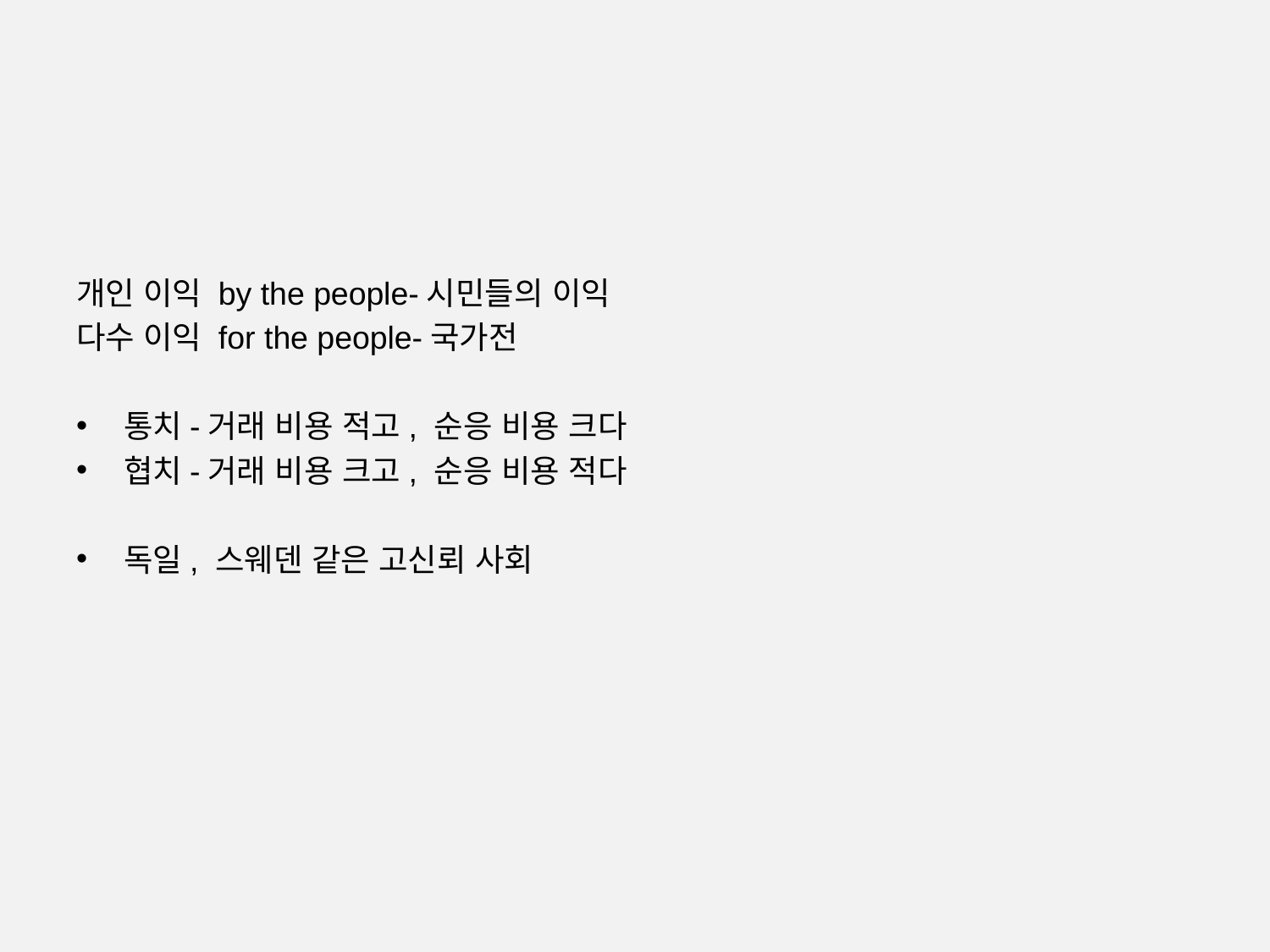

#

개인 이익 by the people-시민들의 이익
다수 이익 for the people-국가전

통치-거래 비용 적고, 순응 비용 크다
협치-거래 비용 크고, 순응 비용 적다

독일, 스웨덴 같은 고신뢰 사회